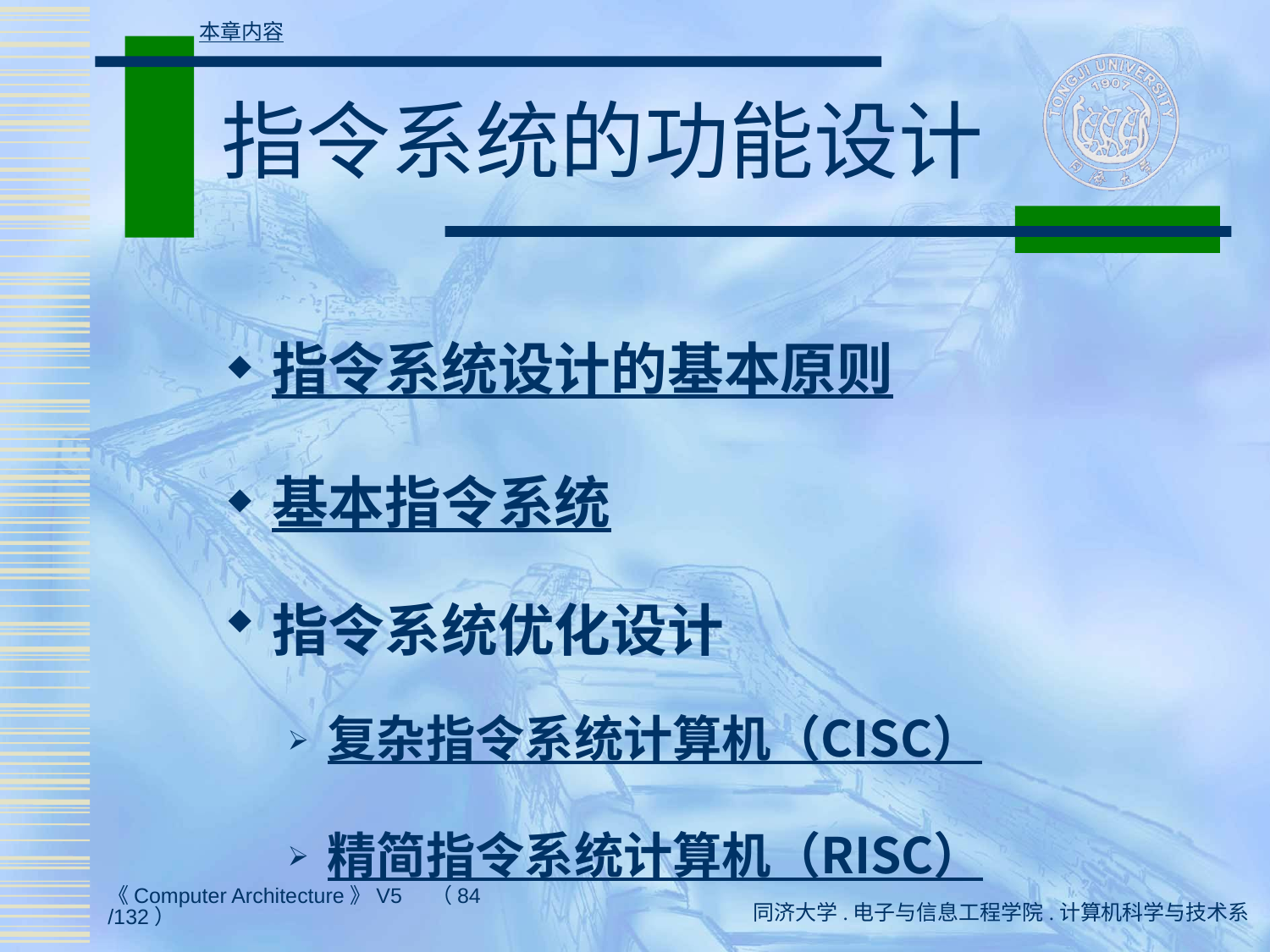

本章内容
# 指令系统的功能设计
指令系统设计的基本原则
基本指令系统
指令系统优化设计
复杂指令系统计算机（CISC）
精简指令系统计算机（RISC）